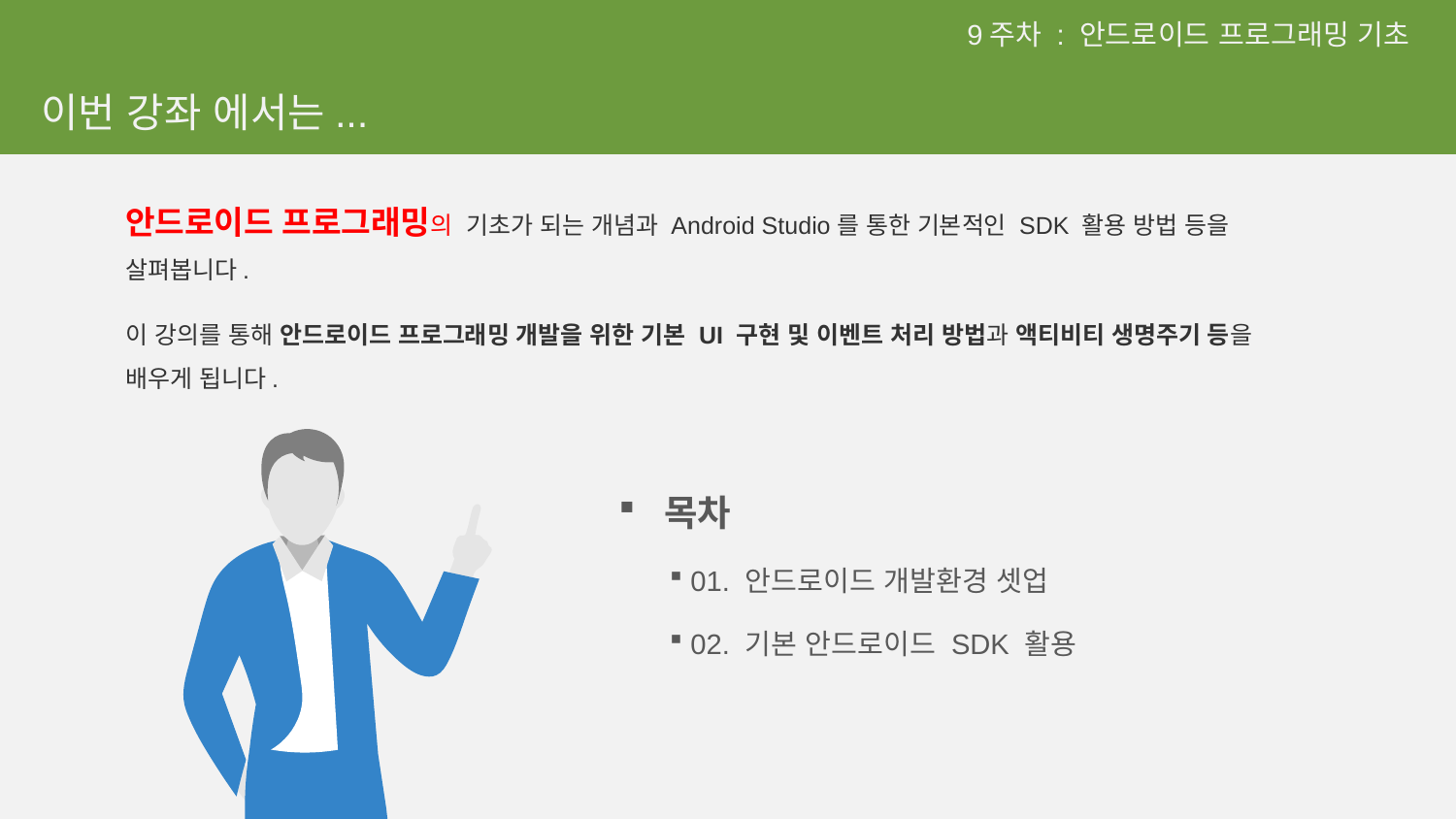

9주차 : 안드로이드 프로그래밍 기초
이번 강좌 에서는...
안드로이드 프로그래밍의  기초가 되는 개념과 Android Studio를 통한 기본적인 SDK 활용 방법 등을 살펴봅니다.
이 강의를 통해 안드로이드 프로그래밍 개발을 위한 기본 UI 구현 및 이벤트 처리 방법과 액티비티 생명주기 등을 배우게 됩니다.

목차
 01. 안드로이드 개발환경 셋업
 02. 기본 안드로이드 SDK 활용